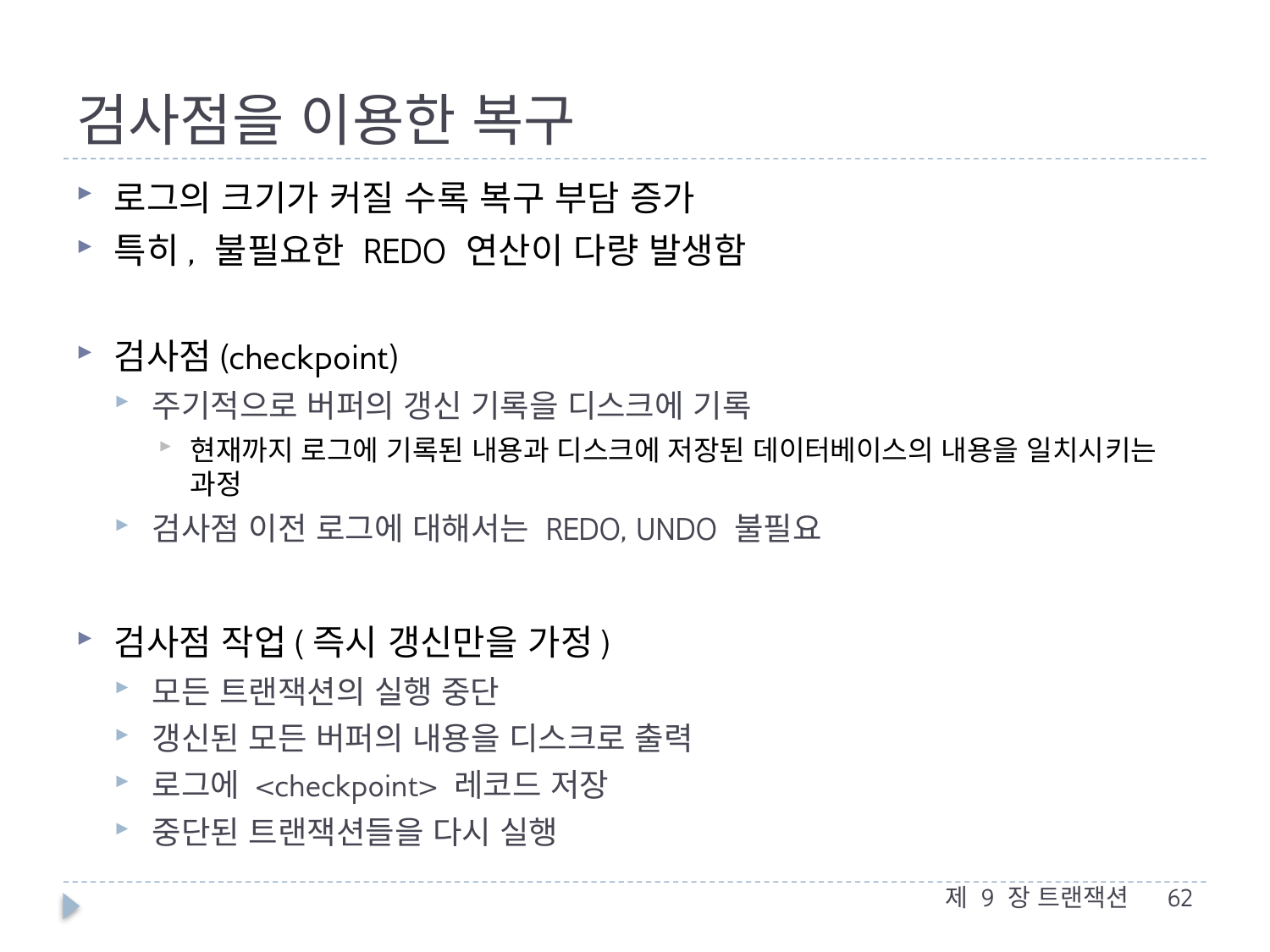

# 검사점을 이용한 복구
로그의 크기가 커질 수록 복구 부담 증가
특히, 불필요한 REDO 연산이 다량 발생함

검사점(checkpoint)
주기적으로 버퍼의 갱신 기록을 디스크에 기록
현재까지 로그에 기록된 내용과 디스크에 저장된 데이터베이스의 내용을 일치시키는 과정
검사점 이전 로그에 대해서는 REDO, UNDO 불필요

검사점 작업(즉시 갱신만을 가정)
모든 트랜잭션의 실행 중단
갱신된 모든 버퍼의 내용을 디스크로 출력
로그에 <checkpoint> 레코드 저장
중단된 트랜잭션들을 다시 실행
제 9 장 트랜잭션
62